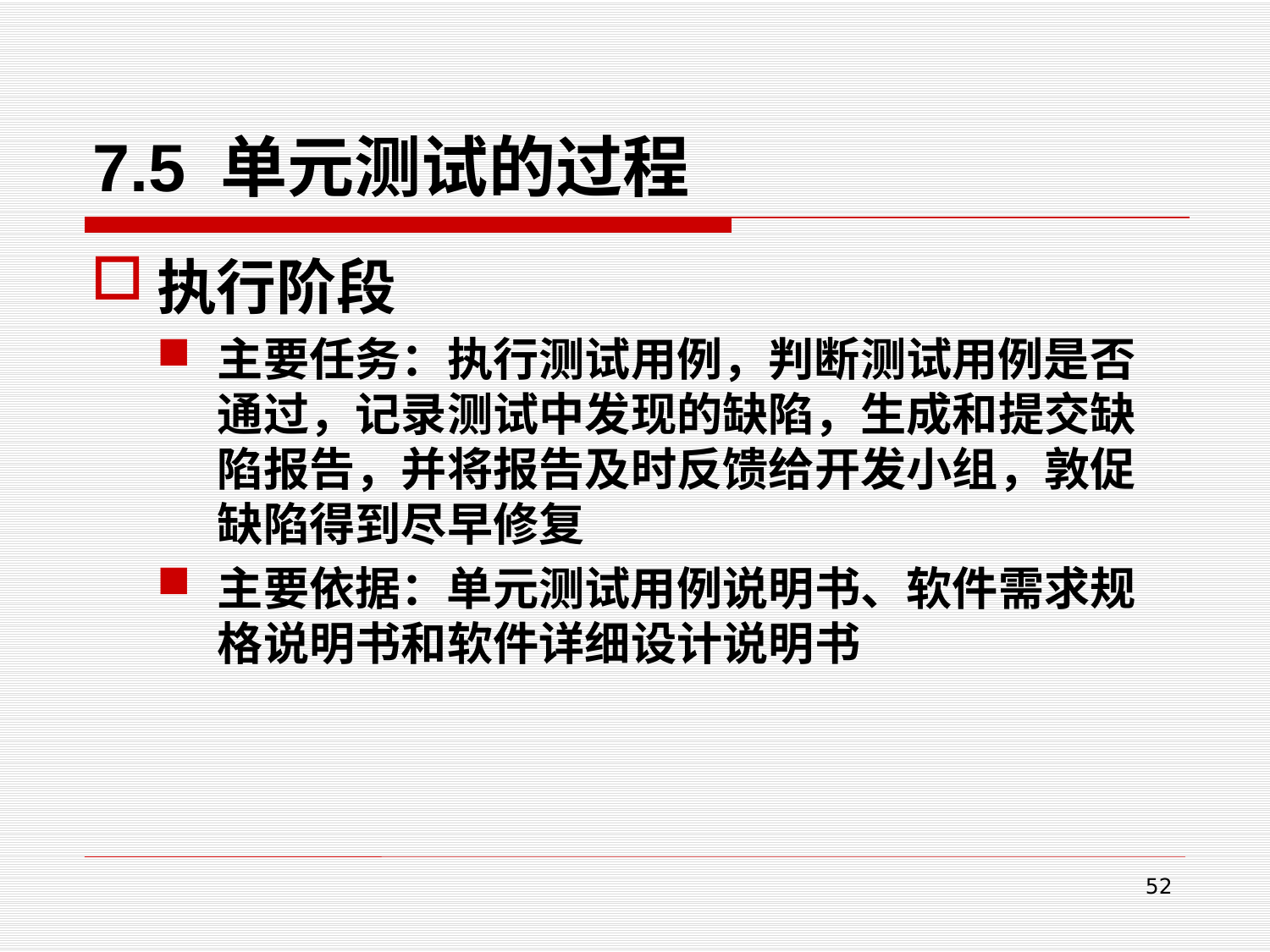

# 7.5 单元测试的过程
执行阶段
主要任务：执行测试用例，判断测试用例是否通过，记录测试中发现的缺陷，生成和提交缺陷报告，并将报告及时反馈给开发小组，敦促缺陷得到尽早修复
主要依据：单元测试用例说明书、软件需求规格说明书和软件详细设计说明书
52